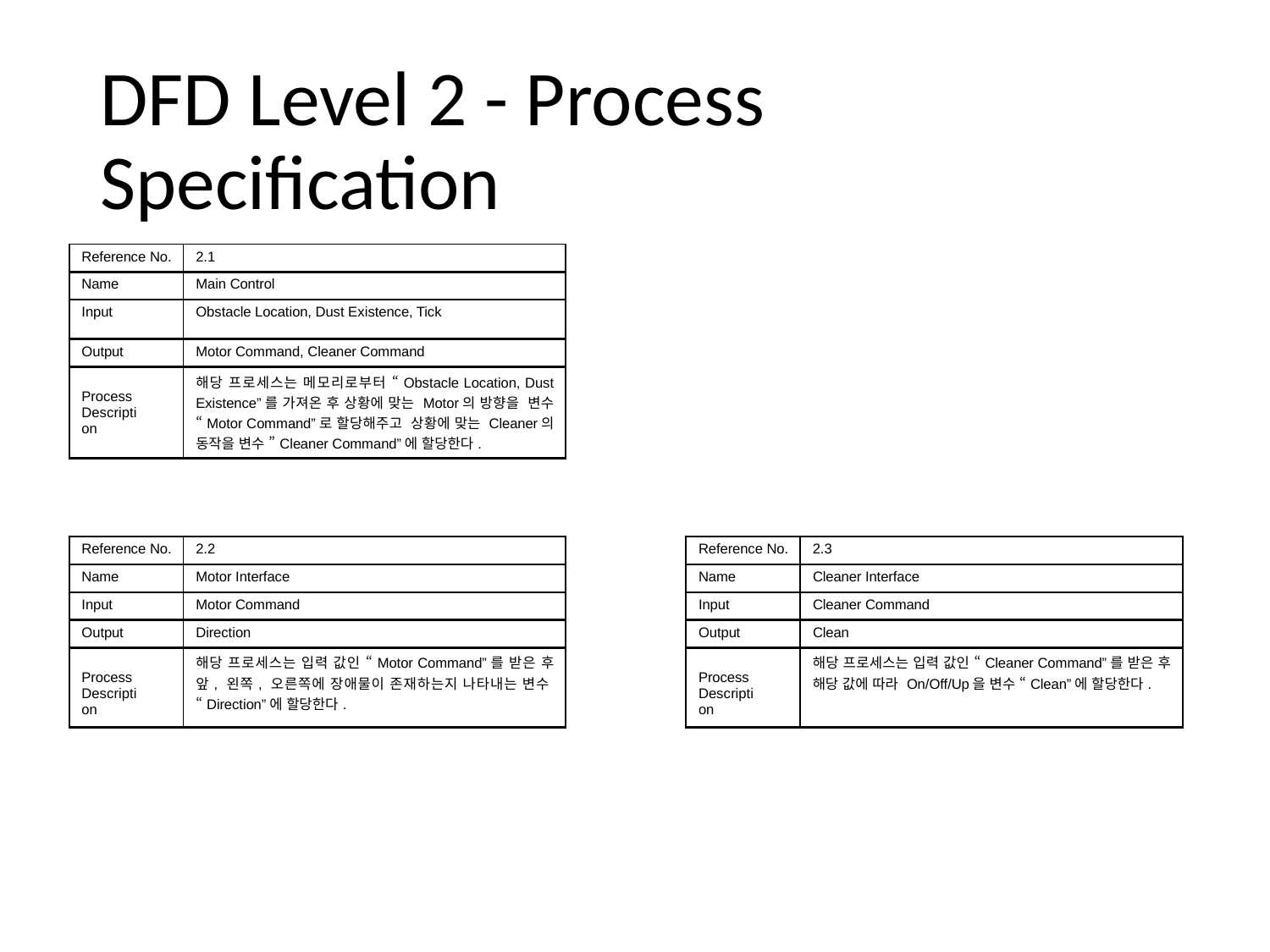

# DFD Level 2 - Process Specification
| Reference No. | 2.1 |
| --- | --- |
| Name | Main Control |
| Input | Obstacle Location, Dust Existence, Tick |
| Output | Motor Command, Cleaner Command |
| Process Description | 해당 프로세스는 메모리로부터 “Obstacle Location, Dust Existence”를 가져온 후 상황에 맞는 Motor의 방향을 변수“Motor Command”로 할당해주고 상황에 맞는 Cleaner의 동작을 변수 ”Cleaner Command”에 할당한다. |
| Reference No. | 2.3 |
| --- | --- |
| Name | Cleaner Interface |
| Input | Cleaner Command |
| Output | Clean |
| Process Description | 해당 프로세스는 입력 값인 “Cleaner Command”를 받은 후 해당 값에 따라 On/Off/Up을 변수 “Clean”에 할당한다. |
| Reference No. | 2.2 |
| --- | --- |
| Name | Motor Interface |
| Input | Motor Command |
| Output | Direction |
| Process Description | 해당 프로세스는 입력 값인 “Motor Command”를 받은 후 앞, 왼쪽, 오른쪽에 장애물이 존재하는지 나타내는 변수 “Direction”에 할당한다. |